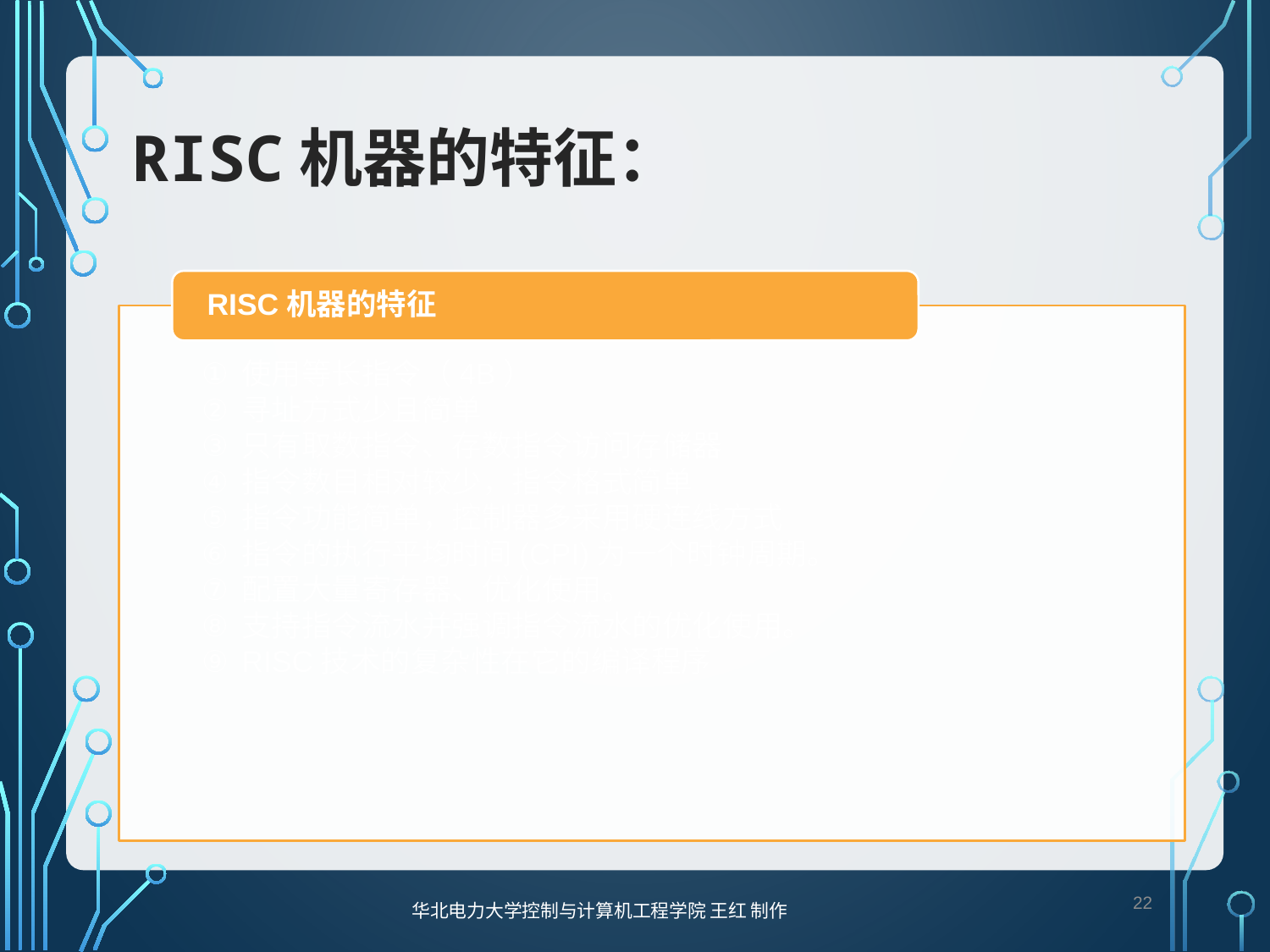

# RISC机器的特征：
使用等长指令（4B）
寻址方式少且简单
只有取数指令、存数指令访问存储器
指令数目相对较少，指令格式简单
指令功能简单，控制器多采用硬连线方式
指令的执行平均时间(CPI)为一个时钟周期。
配置大量寄存器、优化使用。
支持指令流水并强调指令流水的优化使用。
RISC技术的复杂性在它的编译程序
RISC机器的特征
华北电力大学控制与计算机工程学院 王红 制作
22